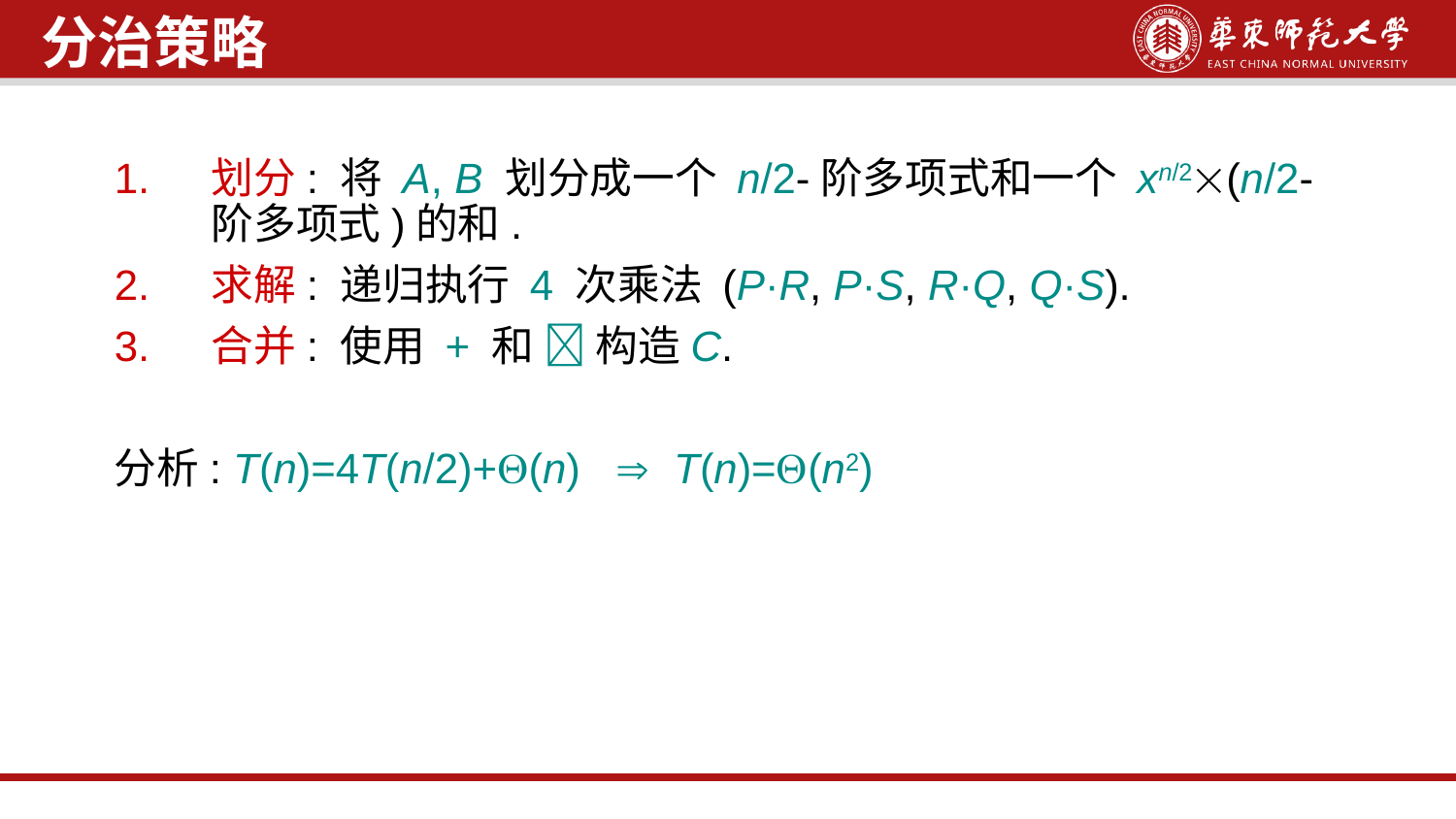

分治策略
划分: 将 A, B 划分成一个 n/2-阶多项式和一个 xn/2×(n/2-阶多项式)的和.
求解: 递归执行 4 次乘法 (P·R, P·S, R·Q, Q·S).
合并: 使用 + 和 − 构造C.

分析: T(n)=4T(n/2)+Θ(n)   ⇒  T(n)=Θ(n2)